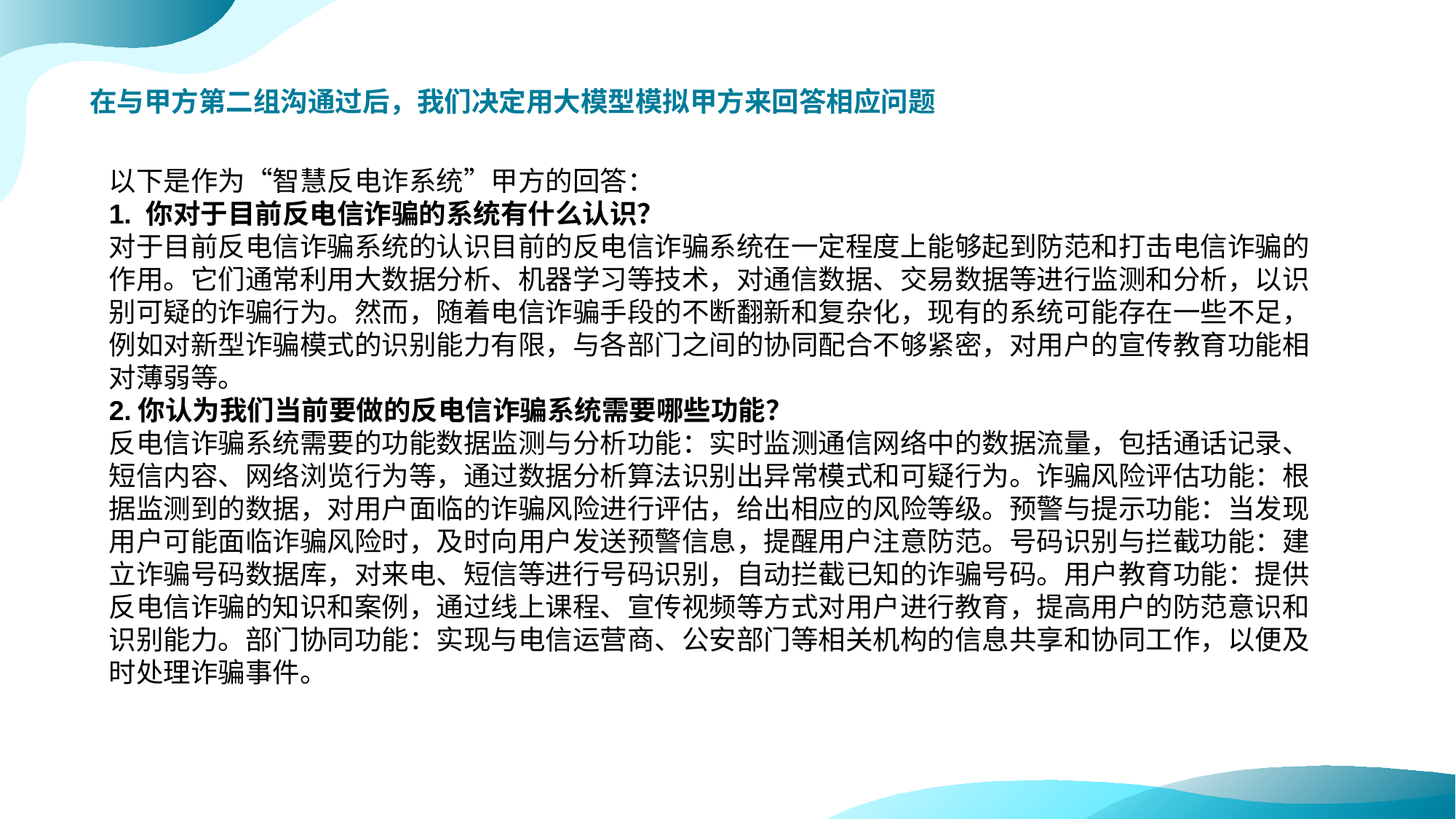

# 在与甲方第二组沟通过后，我们决定用大模型模拟甲方来回答相应问题
以下是作为“智慧反电诈系统”甲方的回答：
1. 你对于目前反电信诈骗的系统有什么认识？
对于目前反电信诈骗系统的认识目前的反电信诈骗系统在一定程度上能够起到防范和打击电信诈骗的作用。它们通常利用大数据分析、机器学习等技术，对通信数据、交易数据等进行监测和分析，以识别可疑的诈骗行为。然而，随着电信诈骗手段的不断翻新和复杂化，现有的系统可能存在一些不足，例如对新型诈骗模式的识别能力有限，与各部门之间的协同配合不够紧密，对用户的宣传教育功能相对薄弱等。
2.你认为我们当前要做的反电信诈骗系统需要哪些功能？
反电信诈骗系统需要的功能数据监测与分析功能：实时监测通信网络中的数据流量，包括通话记录、短信内容、网络浏览行为等，通过数据分析算法识别出异常模式和可疑行为。诈骗风险评估功能：根据监测到的数据，对用户面临的诈骗风险进行评估，给出相应的风险等级。预警与提示功能：当发现用户可能面临诈骗风险时，及时向用户发送预警信息，提醒用户注意防范。号码识别与拦截功能：建立诈骗号码数据库，对来电、短信等进行号码识别，自动拦截已知的诈骗号码。用户教育功能：提供反电信诈骗的知识和案例，通过线上课程、宣传视频等方式对用户进行教育，提高用户的防范意识和识别能力。部门协同功能：实现与电信运营商、公安部门等相关机构的信息共享和协同工作，以便及时处理诈骗事件。